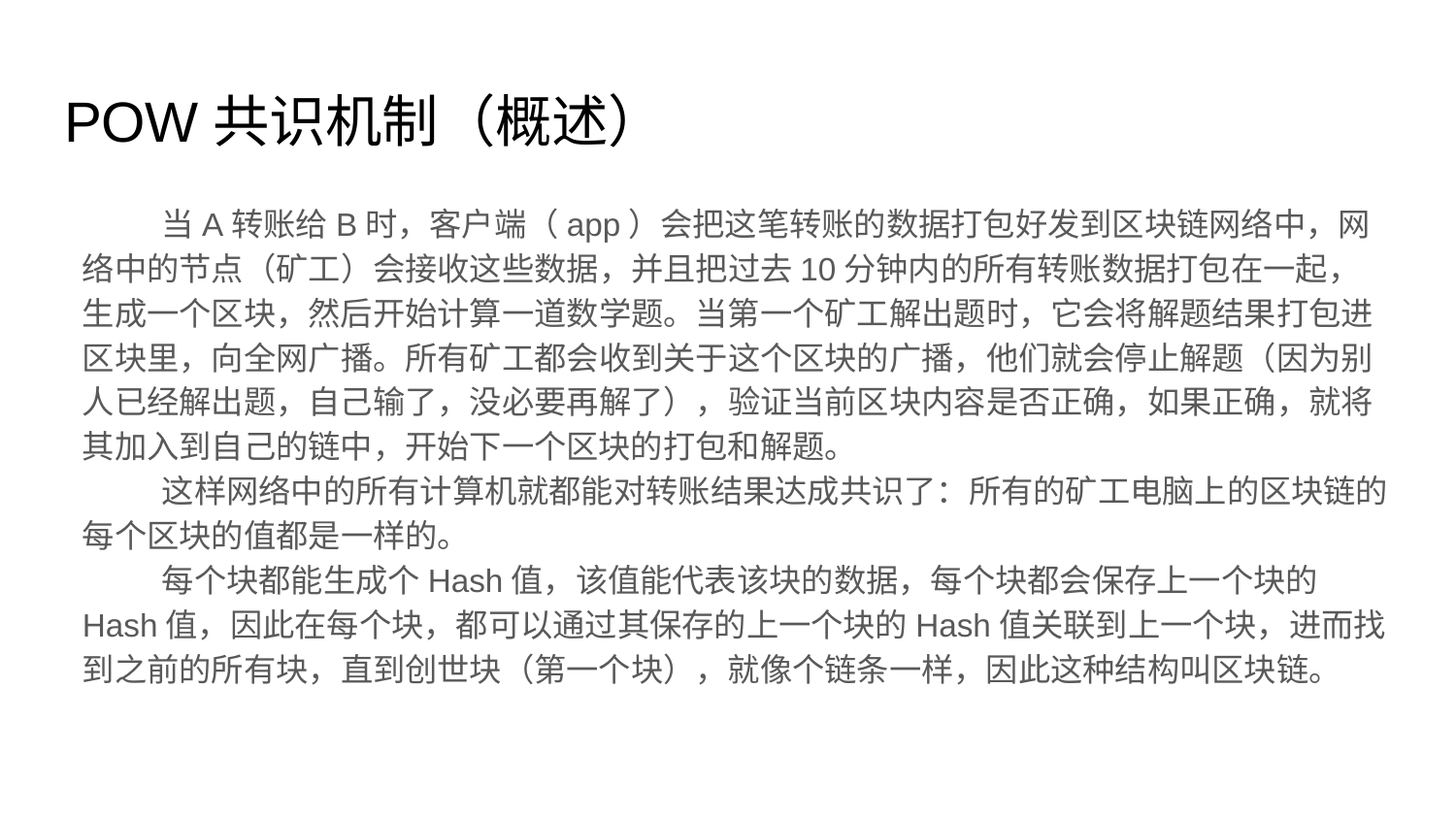

# POW共识机制（概述）
        当A转账给B时，客户端（app）会把这笔转账的数据打包好发到区块链网络中，网络中的节点（矿工）会接收这些数据，并且把过去10分钟内的所有转账数据打包在一起，生成一个区块，然后开始计算一道数学题。当第一个矿工解出题时，它会将解题结果打包进区块里，向全网广播。所有矿工都会收到关于这个区块的广播，他们就会停止解题（因为别人已经解出题，自己输了，没必要再解了），验证当前区块内容是否正确，如果正确，就将其加入到自己的链中，开始下一个区块的打包和解题。
        这样网络中的所有计算机就都能对转账结果达成共识了：所有的矿工电脑上的区块链的每个区块的值都是一样的。
        每个块都能生成个Hash值，该值能代表该块的数据，每个块都会保存上一个块的Hash值，因此在每个块，都可以通过其保存的上一个块的Hash值关联到上一个块，进而找到之前的所有块，直到创世块（第一个块），就像个链条一样，因此这种结构叫区块链。